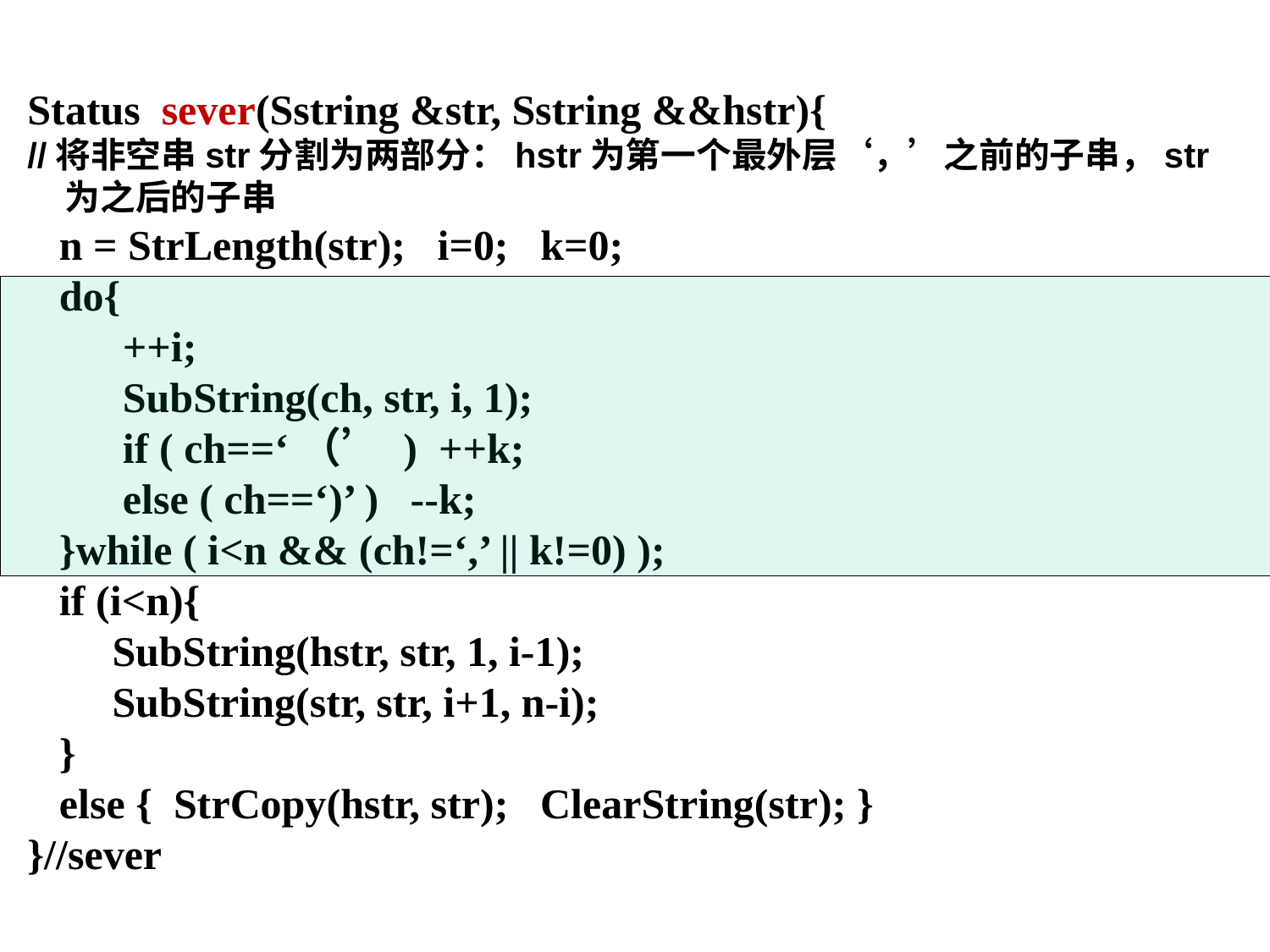

Status  sever(Sstring &str, Sstring &&hstr){
//将非空串str分割为两部分：hstr为第一个最外层‘，’之前的子串，str为之后的子串
   n = StrLength(str);   i=0;   k=0;
   do{
         ++i;
         SubString(ch, str, i, 1);
         if ( ch==‘（’ )  ++k;
         else ( ch==‘)’ )   --k;
   }while ( i<n && (ch!=‘,’ || k!=0) );
   if (i<n){
        SubString(hstr, str, 1, i-1);
        SubString(str, str, i+1, n-i);
   }
   else {  StrCopy(hstr, str);   ClearString(str); }
}//sever